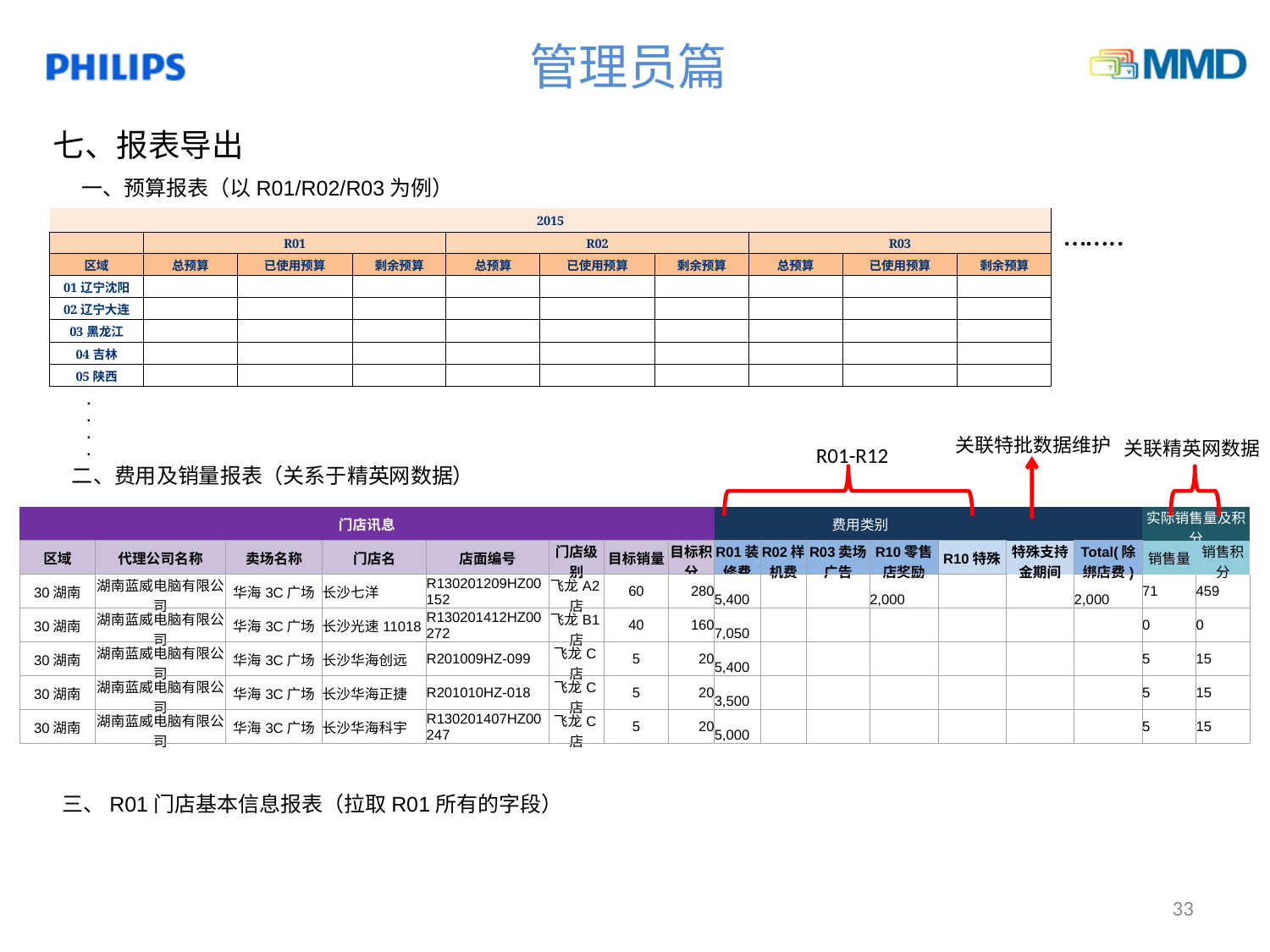

管理员篇
七、报表导出
一、预算报表（以R01/R02/R03为例）
| 2015 |  |  |  |  |  |  |  |  |  |
| --- | --- | --- | --- | --- | --- | --- | --- | --- | --- |
|  | R01 |  |  | R02 |  |  | R03 |  |  |
| 区域 | 总预算 | 已使用预算 | 剩余预算 | 总预算 | 已使用预算 | 剩余预算 | 总预算 | 已使用预算 | 剩余预算 |
| 01辽宁沈阳 |  |  |  |  |  |  |  |  |  |
| 02辽宁大连 |  |  |  |  |  |  |  |  |  |
| 03黑龙江 |  |  |  |  |  |  |  |  |  |
| 04吉林 |  |  |  |  |  |  |  |  |  |
| 05陕西 |  |  |  |  |  |  |  |  |  |
……..

....
关联特批数据维护
关联精英网数据
R01-R12
二、费用及销量报表（关系于精英网数据）

| 门店讯息 |  |  |  |  |  |  |  | 费用类别 |  |  |  |  |  |  | 实际销售量及积分 |  |
| --- | --- | --- | --- | --- | --- | --- | --- | --- | --- | --- | --- | --- | --- | --- | --- | --- |
| 区域 | 代理公司名称 | 卖场名称 | 门店名 | 店面编号 | 门店级别 | 目标销量 | 目标积分 | R01装修费 | R02样机费 | R03卖场广告 | R10零售店奖励 | R10特殊 | 特殊支持金期间 | Total(除绑店费) | 销售量 | 销售积分 |
| 30湖南 | 湖南蓝威电脑有限公司 | 华海3C广场 | 长沙七洋 | R130201209HZ00152 | 飞龙A2店 | 60 | 280 | 5,400 |  |  | 2,000 |  |  | 2,000 | 71 | 459 |
| 30湖南 | 湖南蓝威电脑有限公司 | 华海3C广场 | 长沙光速11018 | R130201412HZ00272 | 飞龙B1店 | 40 | 160 | 7,050 |  |  |  |  |  |  | 0 | 0 |
| 30湖南 | 湖南蓝威电脑有限公司 | 华海3C广场 | 长沙华海创远 | R201009HZ-099 | 飞龙C店 | 5 | 20 | 5,400 |  |  |  |  |  |  | 5 | 15 |
| 30湖南 | 湖南蓝威电脑有限公司 | 华海3C广场 | 长沙华海正捷 | R201010HZ-018 | 飞龙C店 | 5 | 20 | 3,500 |  |  |  |  |  |  | 5 | 15 |
| 30湖南 | 湖南蓝威电脑有限公司 | 华海3C广场 | 长沙华海科宇 | R130201407HZ00247 | 飞龙C店 | 5 | 20 | 5,000 |  |  |  |  |  |  | 5 | 15 |
三、R01门店基本信息报表（拉取R01所有的字段）
33